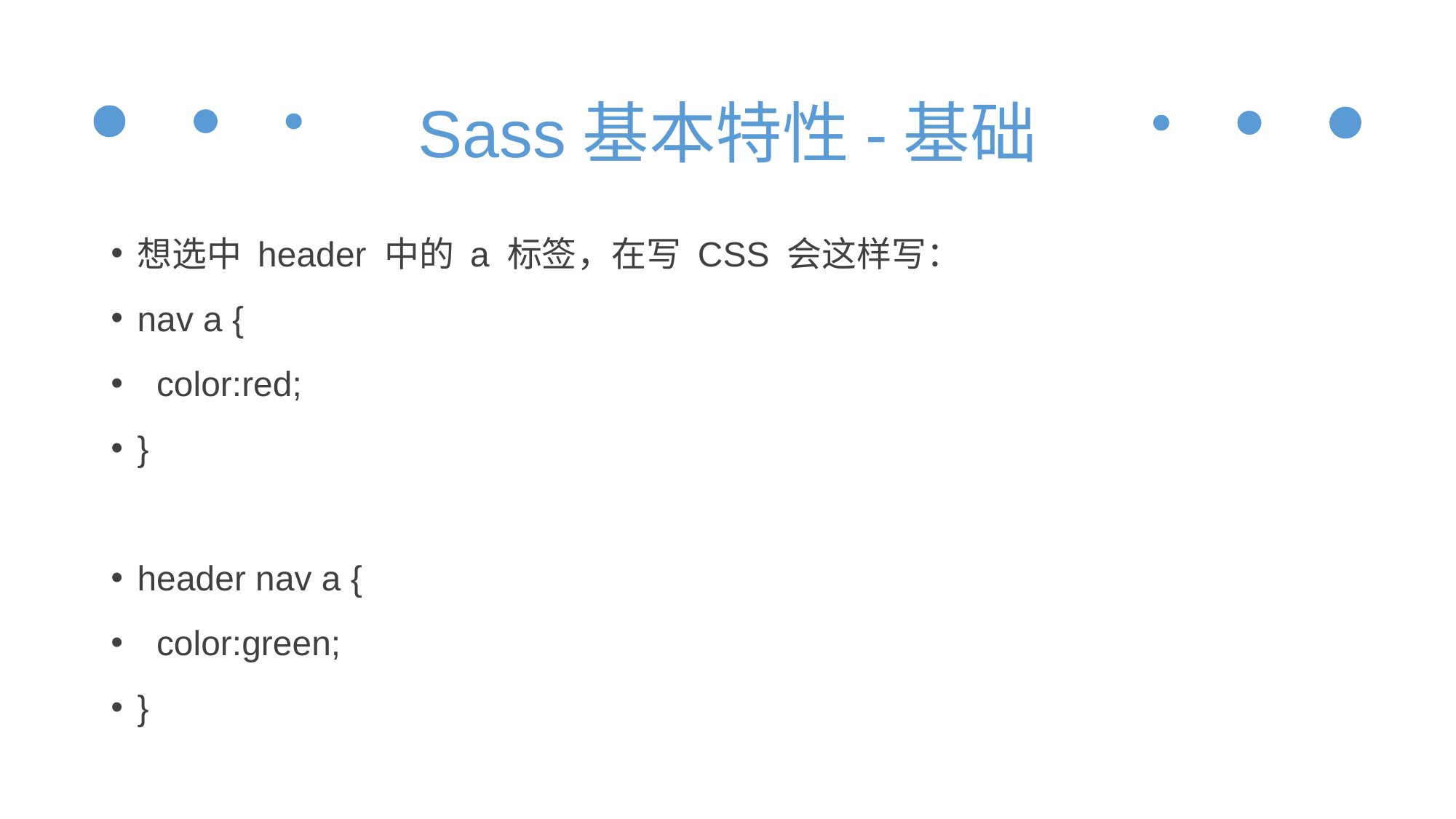

# Sass基本特性-基础
想选中 header 中的 a 标签，在写 CSS 会这样写：
nav a {
  color:red;
}

header nav a {
  color:green;
}